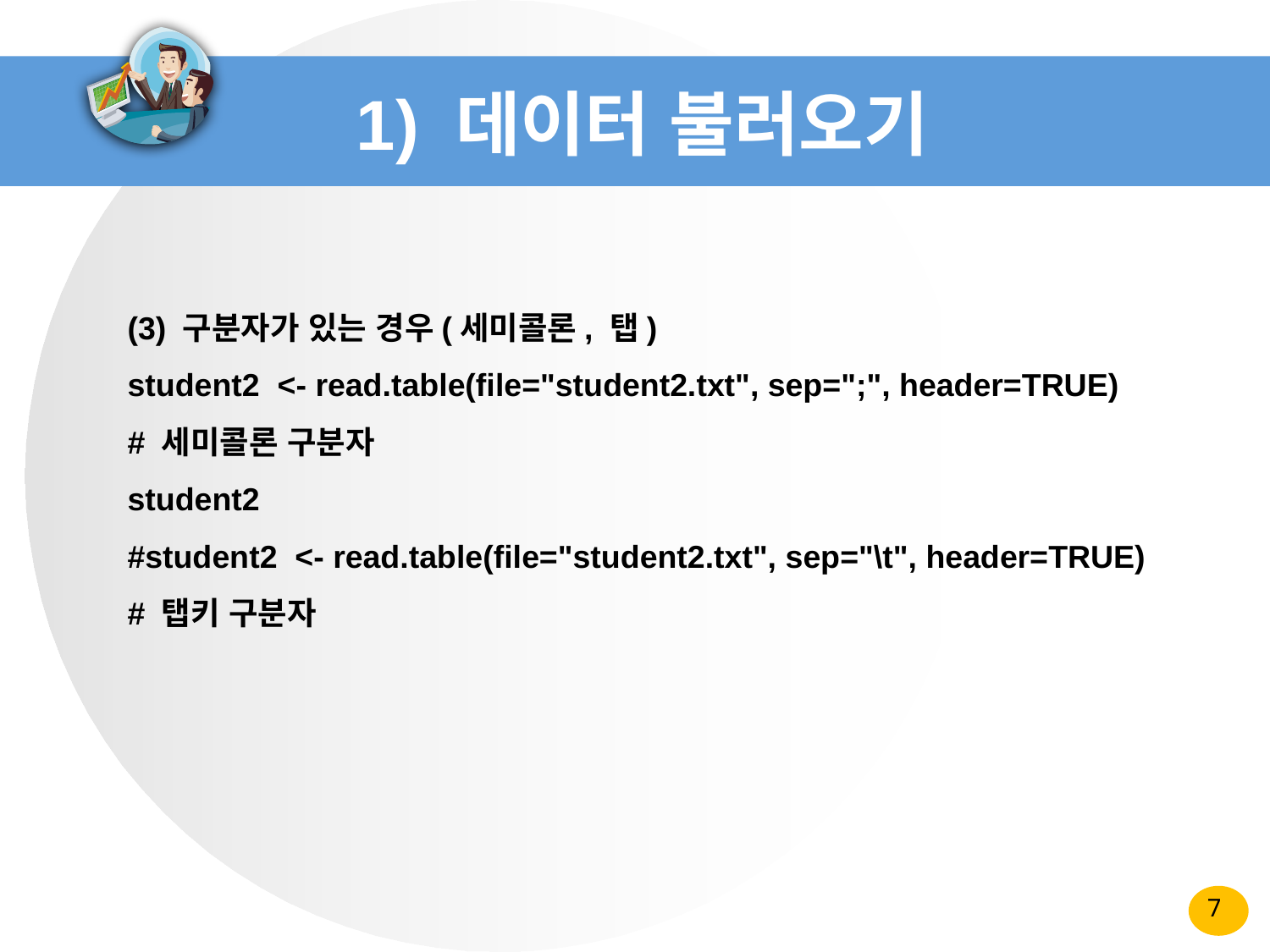

# 1) 데이터 불러오기
(3) 구분자가 있는 경우(세미콜론, 탭)
student2  <- read.table(file="student2.txt", sep=";", header=TRUE)
# 세미콜론 구분자
student2
#student2  <- read.table(file="student2.txt", sep="\t", header=TRUE)
# 탭키 구분자
7